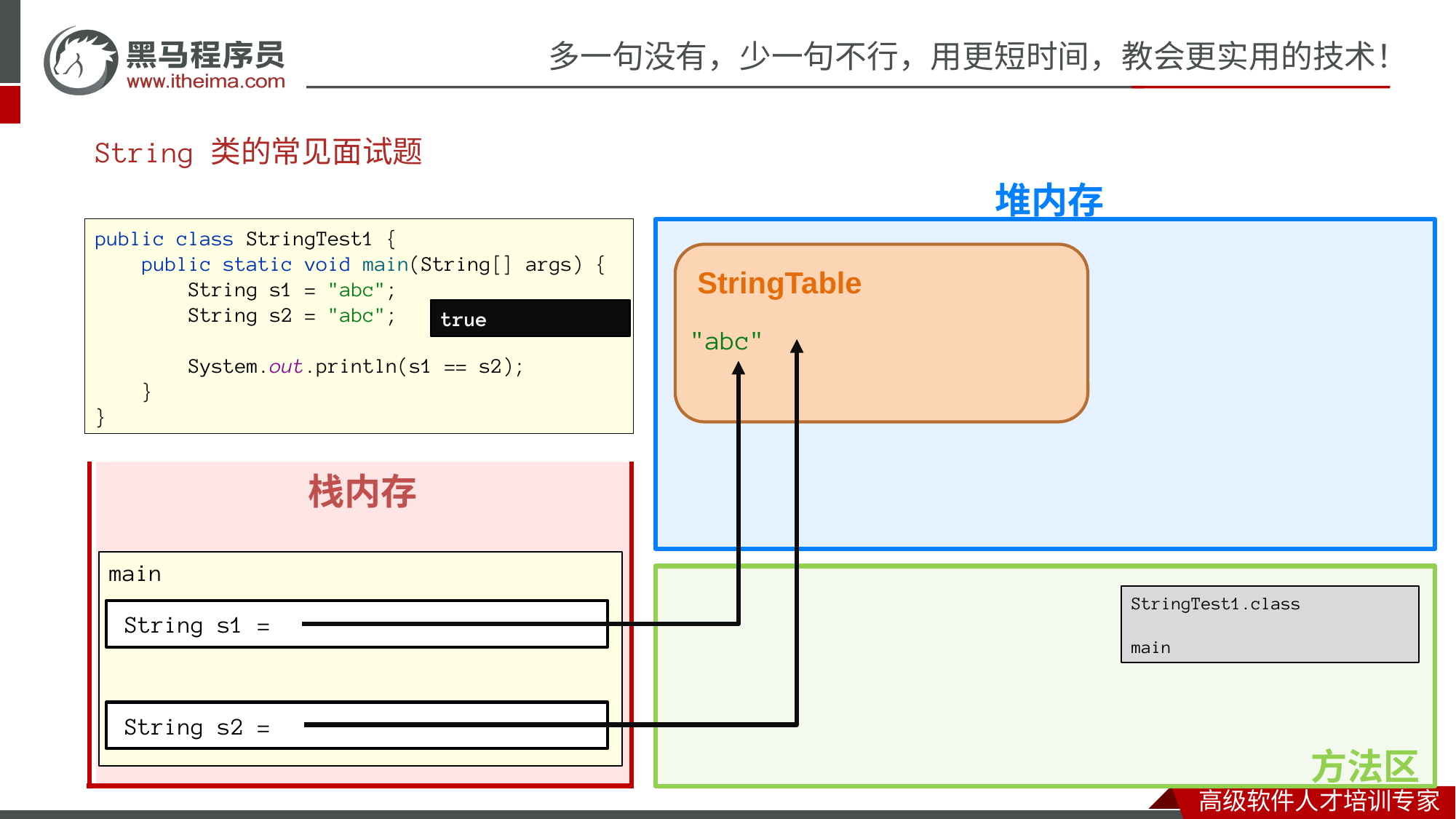

# String 类的常见面试题
堆内存

public class StringTest1 {
    public static void main(String[] args) {
        String s1 = "abc";
        String s2 = "abc";
        System.out.println(s1 == s2);
    }
}
StringTable

true
"abc"
栈内存

main

方法区
StringTest1.class

main

String s1 =

String s2 =